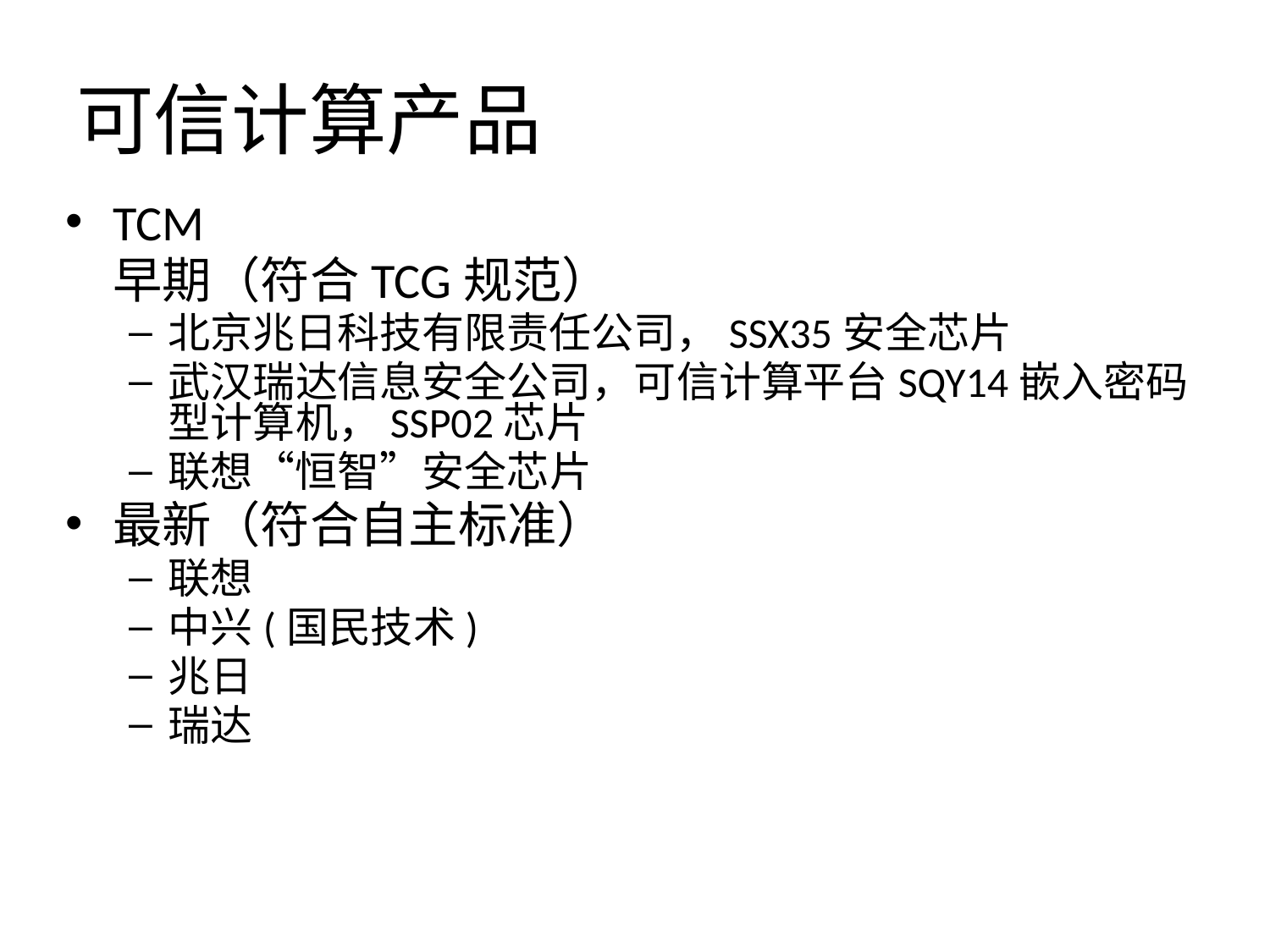

# 可信计算产品
TCM
	早期（符合TCG规范）
北京兆日科技有限责任公司，SSX35安全芯片
武汉瑞达信息安全公司，可信计算平台SQY14嵌入密码型计算机，SSP02芯片
联想“恒智”安全芯片
最新（符合自主标准）
联想
中兴(国民技术)
兆日
瑞达